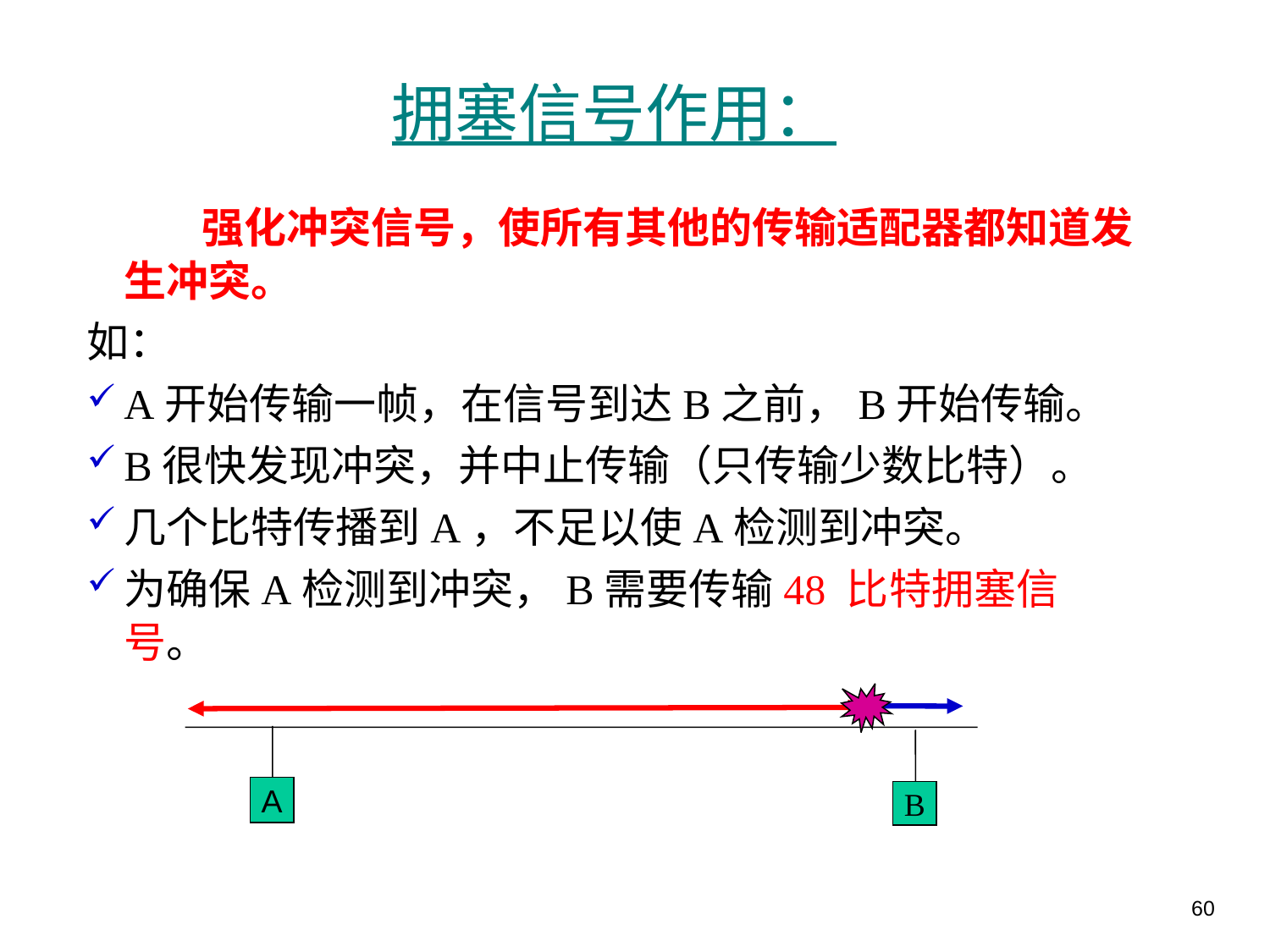

# 拥塞信号作用：
           强化冲突信号，使所有其他的传输适配器都知道发生冲突。
如：
A开始传输一帧，在信号到达B之前，B开始传输。
B很快发现冲突，并中止传输（只传输少数比特）。
几个比特传播到A，不足以使A检测到冲突。
为确保A检测到冲突，B需要传输48 比特拥塞信号。

A
B
60